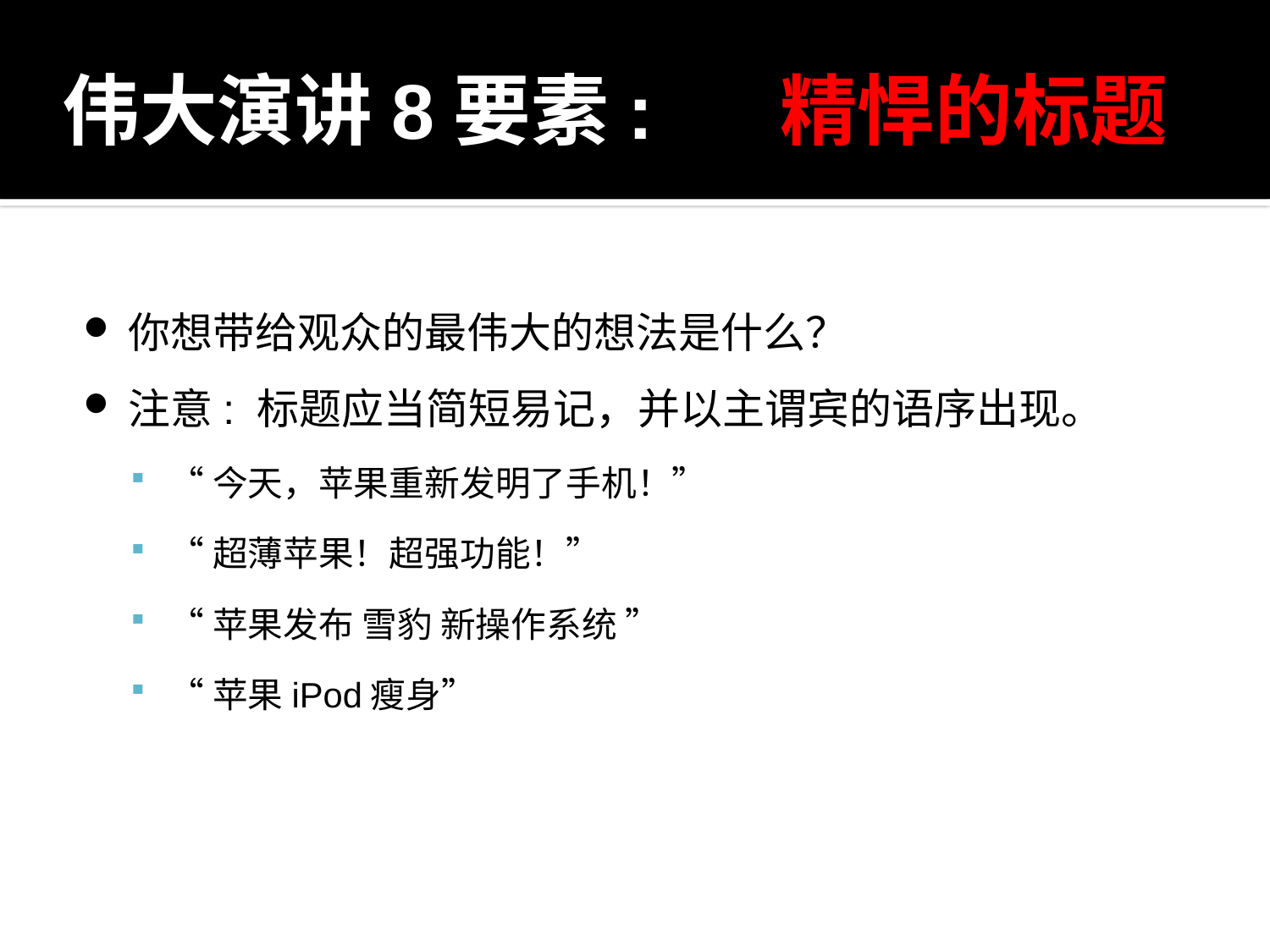

# 伟大演讲8要素:     精悍的标题
你想带给观众的最伟大的想法是什么？
注意: 标题应当简短易记，并以主谓宾的语序出现。
“今天，苹果重新发明了手机！”
“超薄苹果！超强功能！”
“苹果发布 雪豹 新操作系统 ”
“苹果iPod瘦身”